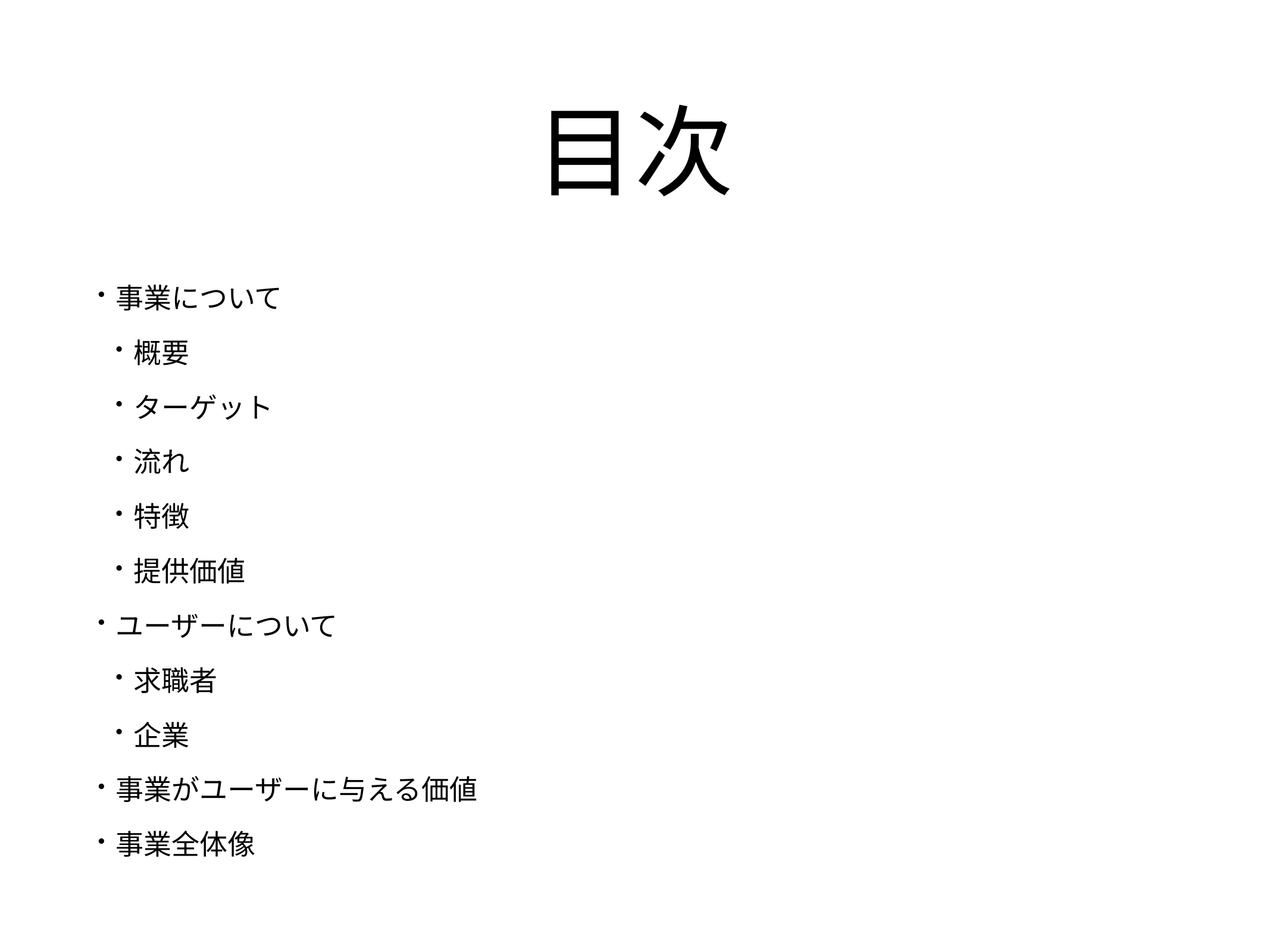

# 目次
事業について
概要
ターゲット
流れ
特徴
提供価値
ユーザーについて
求職者
企業
事業がユーザーに与える価値
事業全体像